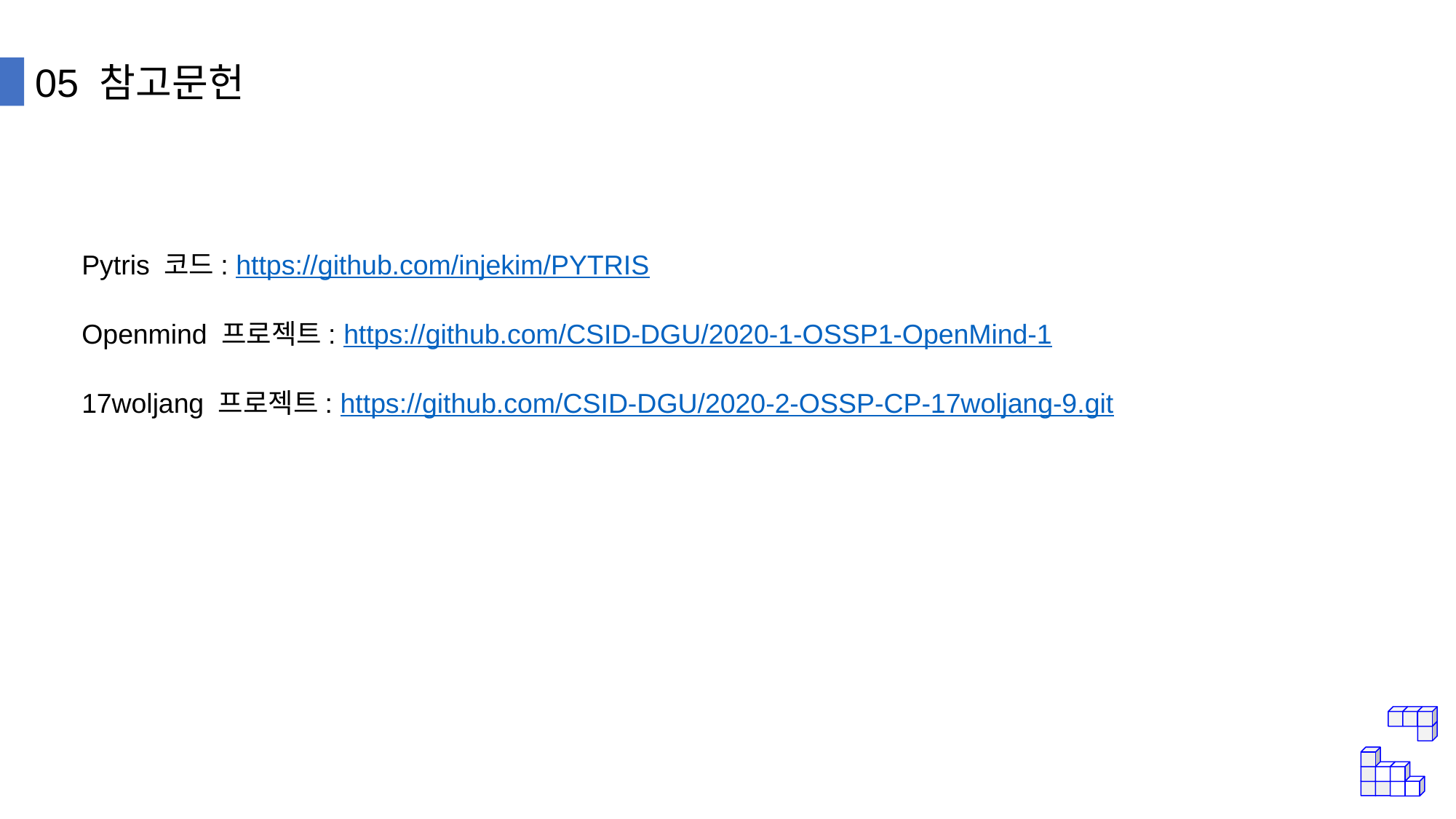

05 참고문헌

Pytris 코드: https://github.com/injekim/PYTRIS
Openmind 프로젝트: https://github.com/CSID-DGU/2020-1-OSSP1-OpenMind-1
17woljang 프로젝트: https://github.com/CSID-DGU/2020-2-OSSP-CP-17woljang-9.git